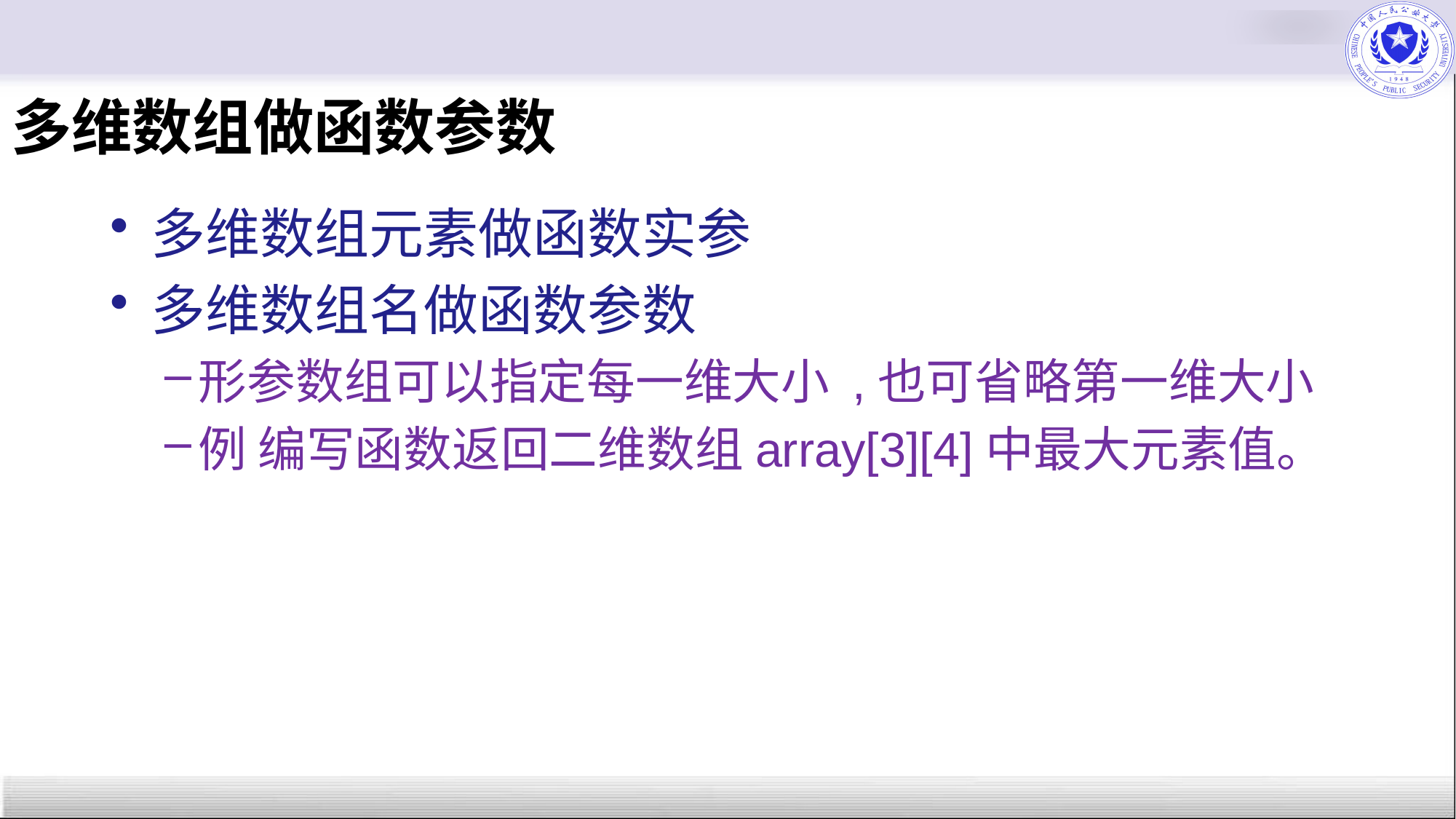

# 多维数组做函数参数
多维数组元素做函数实参
多维数组名做函数参数
形参数组可以指定每一维大小 ,也可省略第一维大小
例 编写函数返回二维数组array[3][4]中最大元素值。